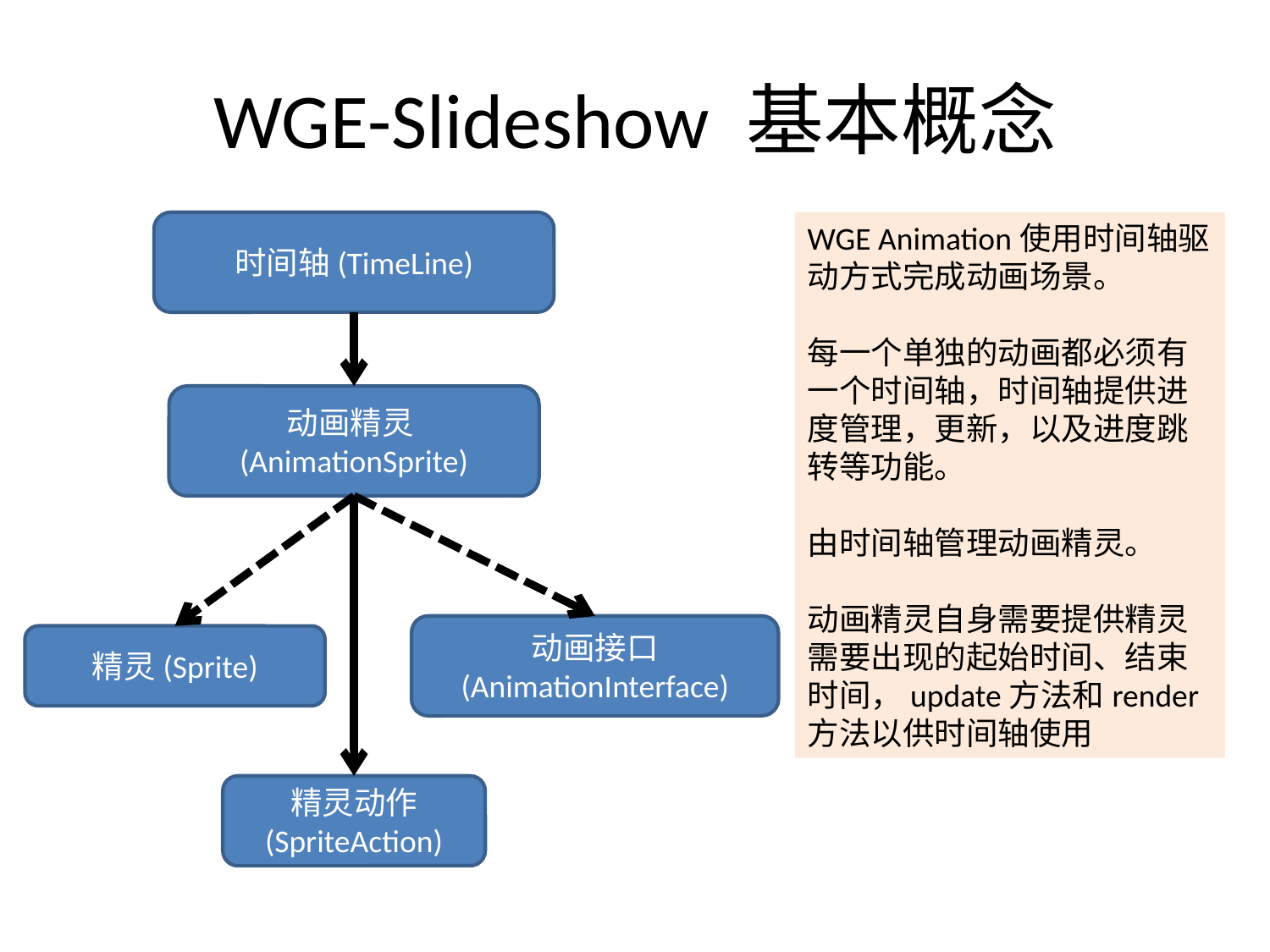

# WGE-Slideshow 基本概念
WGE Animation使用时间轴驱动方式完成动画场景。
每一个单独的动画都必须有一个时间轴，时间轴提供进度管理，更新，以及进度跳转等功能。

由时间轴管理动画精灵。

动画精灵自身需要提供精灵需要出现的起始时间、结束时间，update方法和render方法以供时间轴使用
时间轴(TimeLine)
动画精灵(AnimationSprite)
动画接口 (AnimationInterface)
精灵(Sprite)
精灵动作 (SpriteAction)